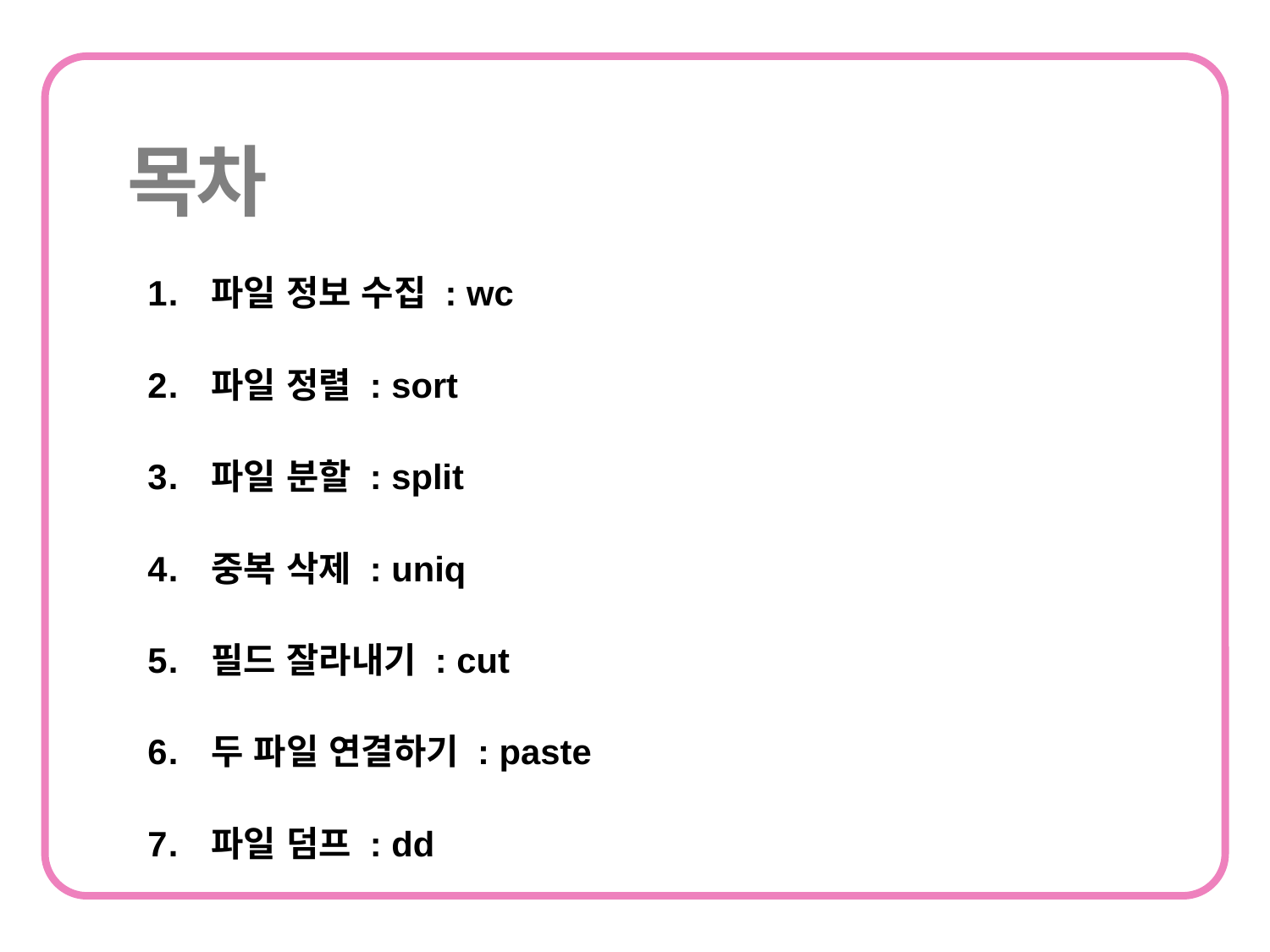

파일 정보 수집 : wc
파일 정렬 : sort
파일 분할 : split
중복 삭제 : uniq
필드 잘라내기 : cut
두 파일 연결하기 : paste
파일 덤프 : dd